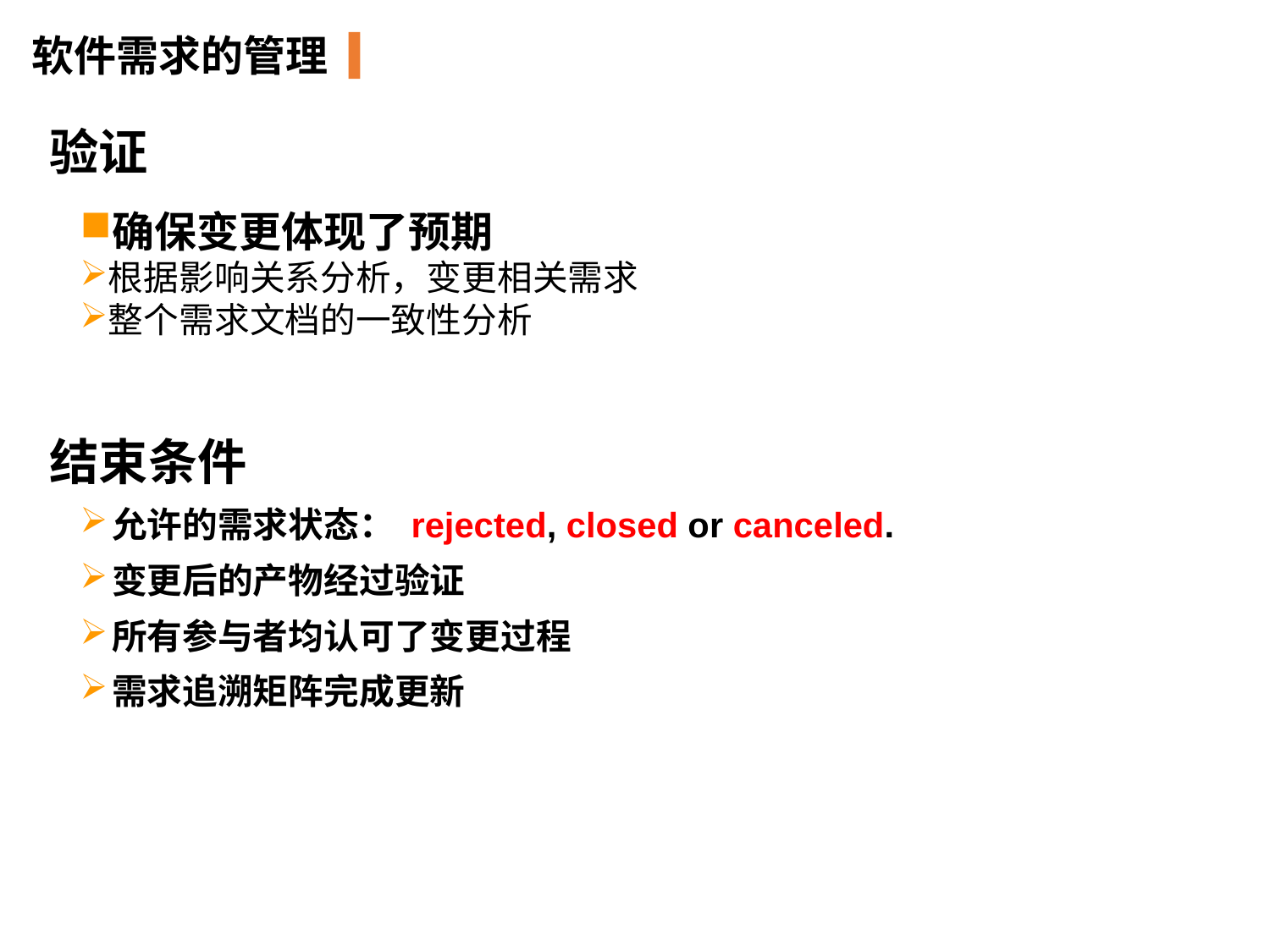

软件需求的管理

验证
确保变更体现了预期
根据影响关系分析，变更相关需求
整个需求文档的一致性分析

结束条件

允许的需求状态： rejected, closed or canceled.
变更后的产物经过验证
所有参与者均认可了变更过程
需求追溯矩阵完成更新